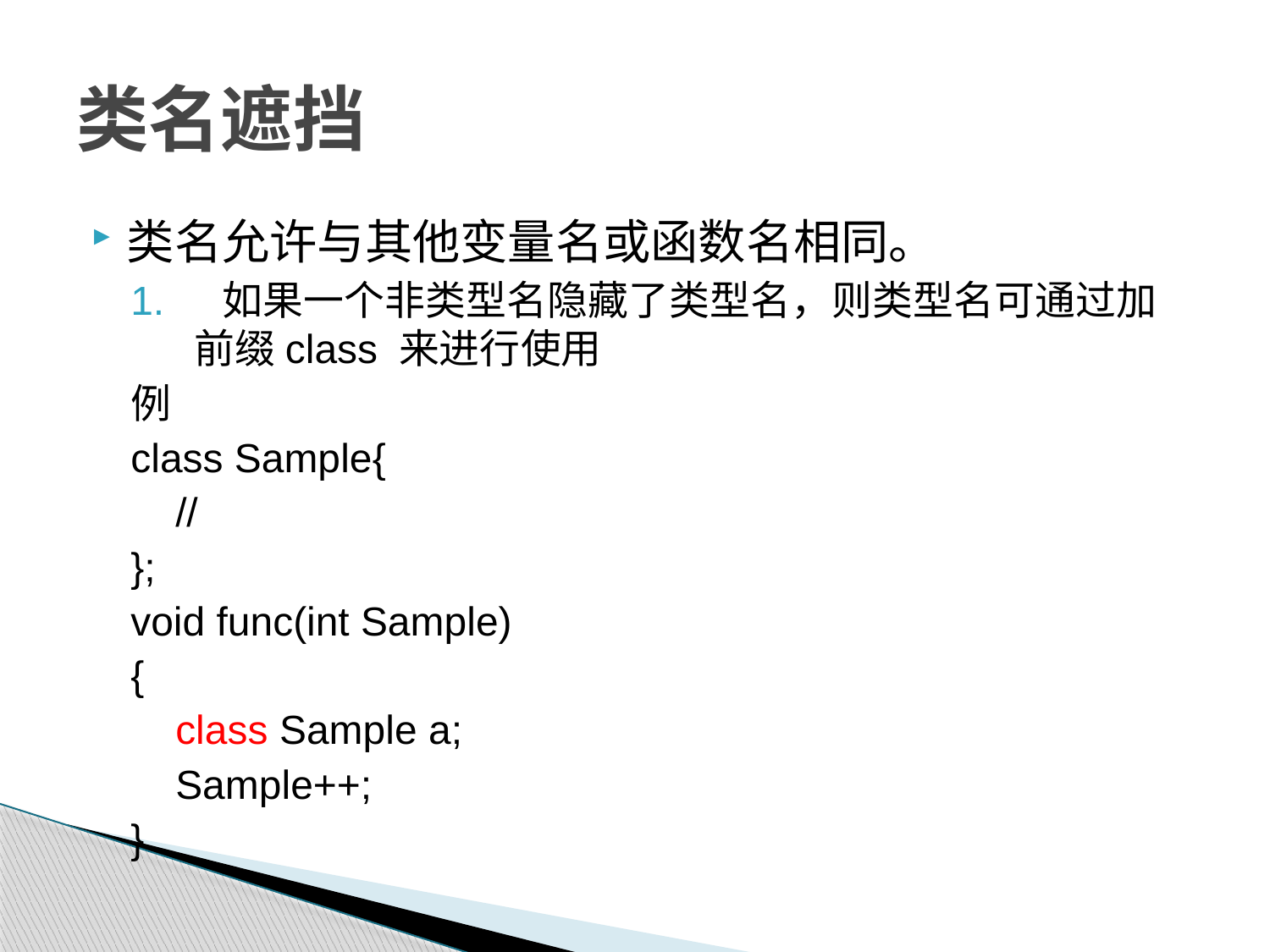

# 类名遮挡
类名允许与其他变量名或函数名相同。
  如果一个非类型名隐藏了类型名，则类型名可通过加前缀class 来进行使用
例
class Sample{
    //
};
void func(int Sample)
{
    class Sample a;
    Sample++;
}